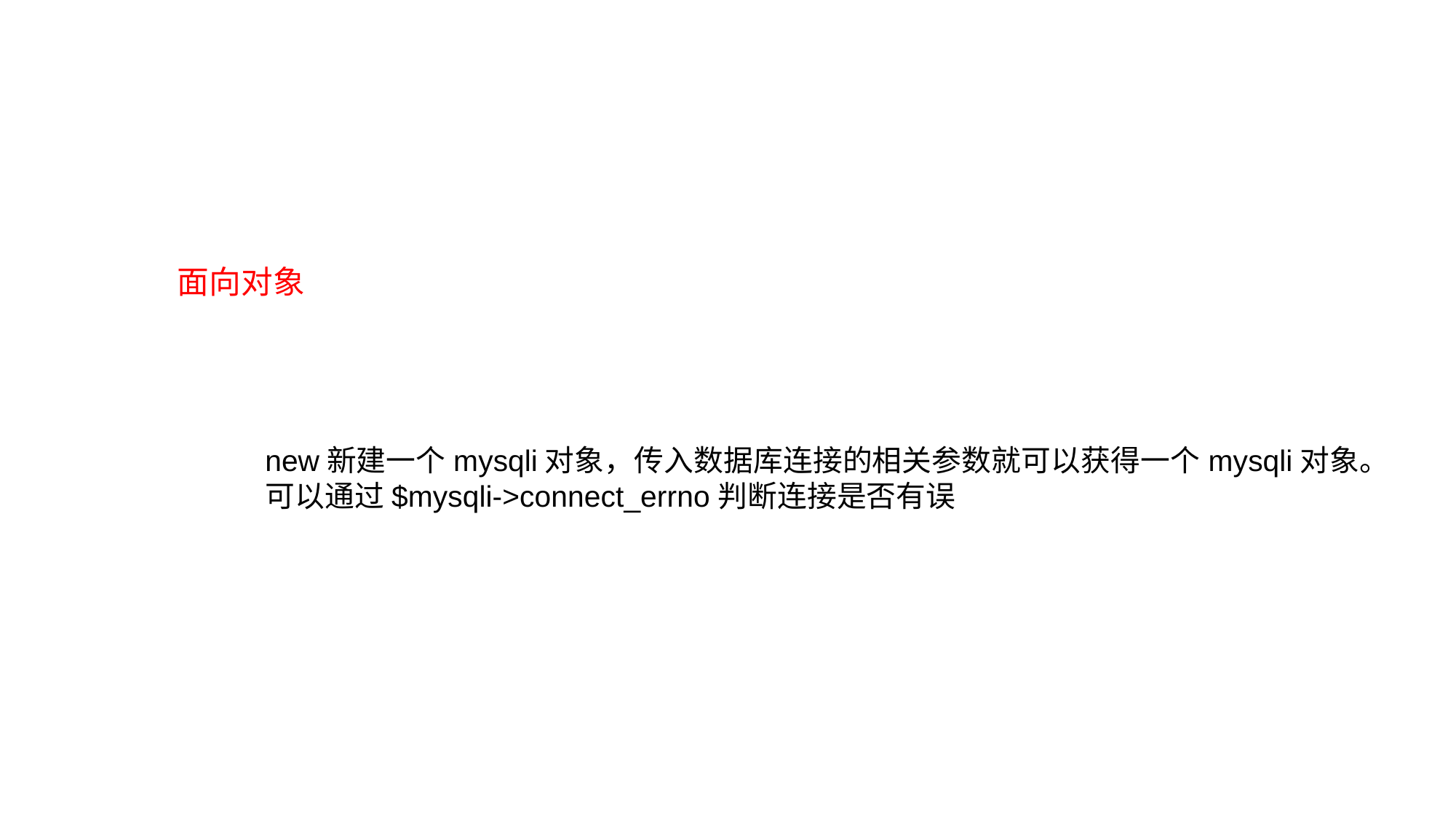

面向对象
new新建一个mysqli对象，传入数据库连接的相关参数就可以获得一个mysqli对象。可以通过$mysqli->connect_errno判断连接是否有误